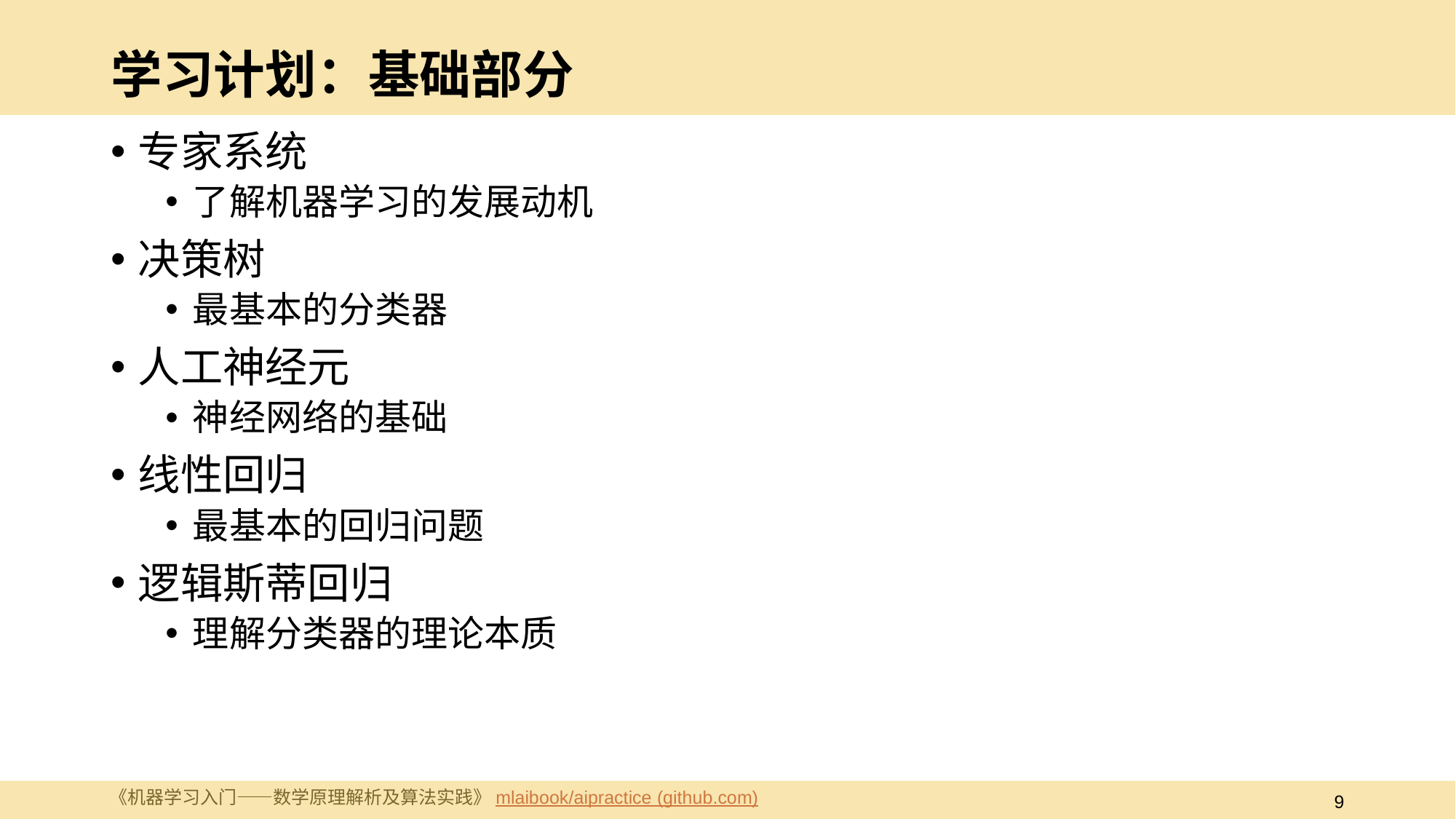

# 学习计划：基础部分
专家系统
了解机器学习的发展动机
决策树
最基本的分类器
人工神经元
神经网络的基础
线性回归
最基本的回归问题
逻辑斯蒂回归
理解分类器的理论本质
9